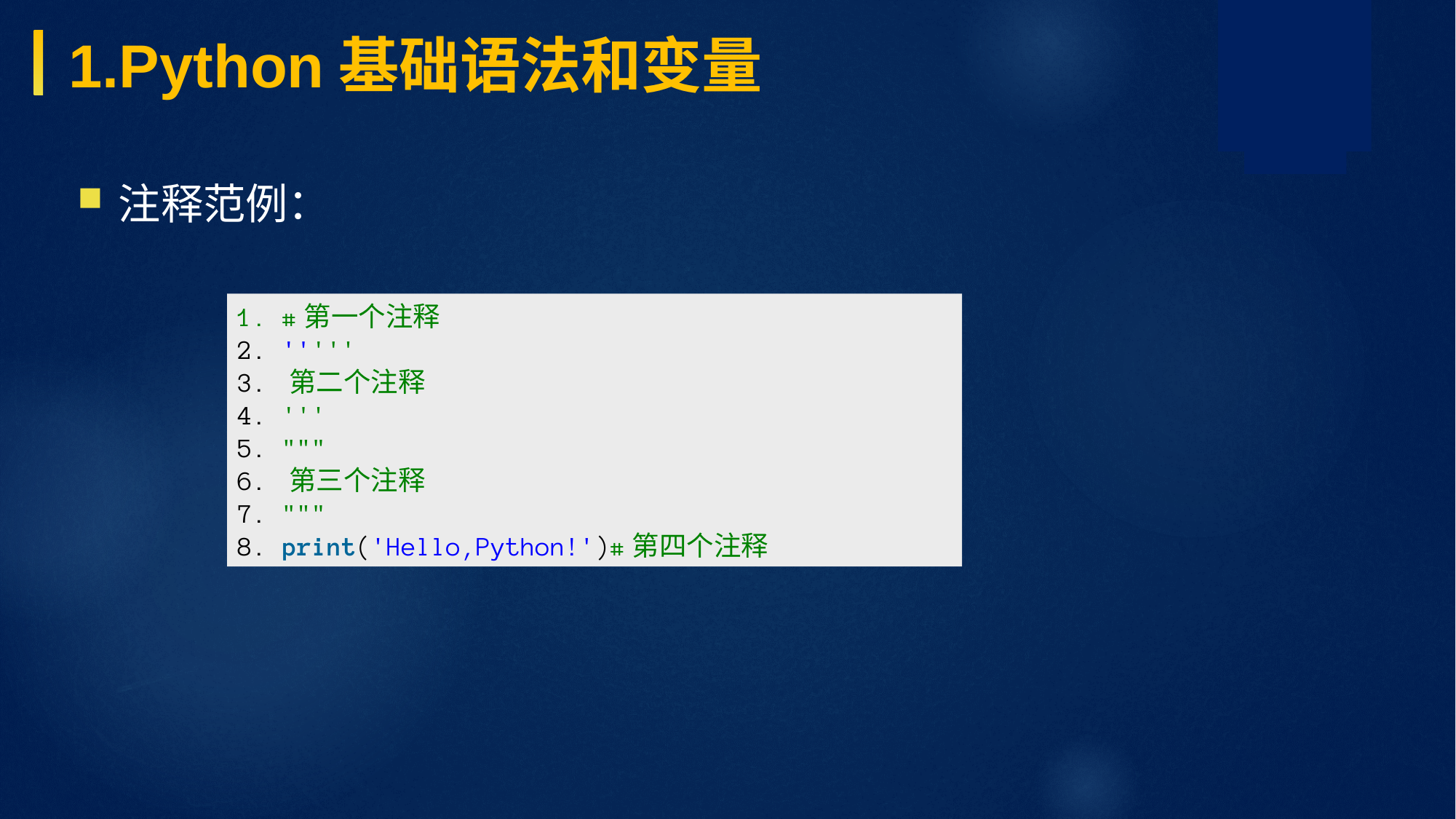

1.Python基础语法和变量
注释范例：

1. #第一个注释     2. '''''  3. 第二个注释  4. '''    5. """  6. 第三个注释  7. """    8. print('Hello,Python!')#第四个注释